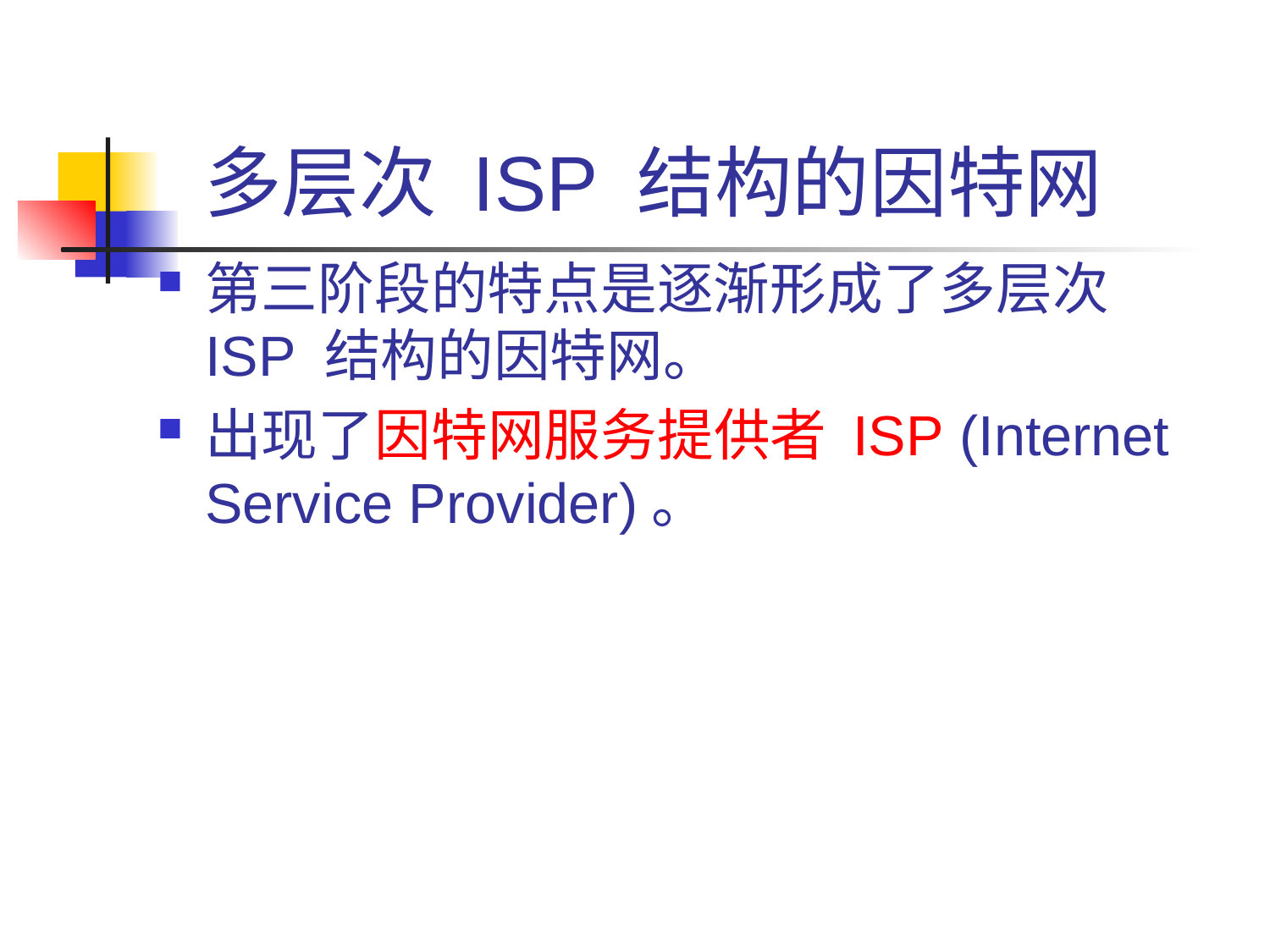

# 多层次 ISP 结构的因特网
第三阶段的特点是逐渐形成了多层次 ISP 结构的因特网。
出现了因特网服务提供者 ISP (Internet Service Provider)。